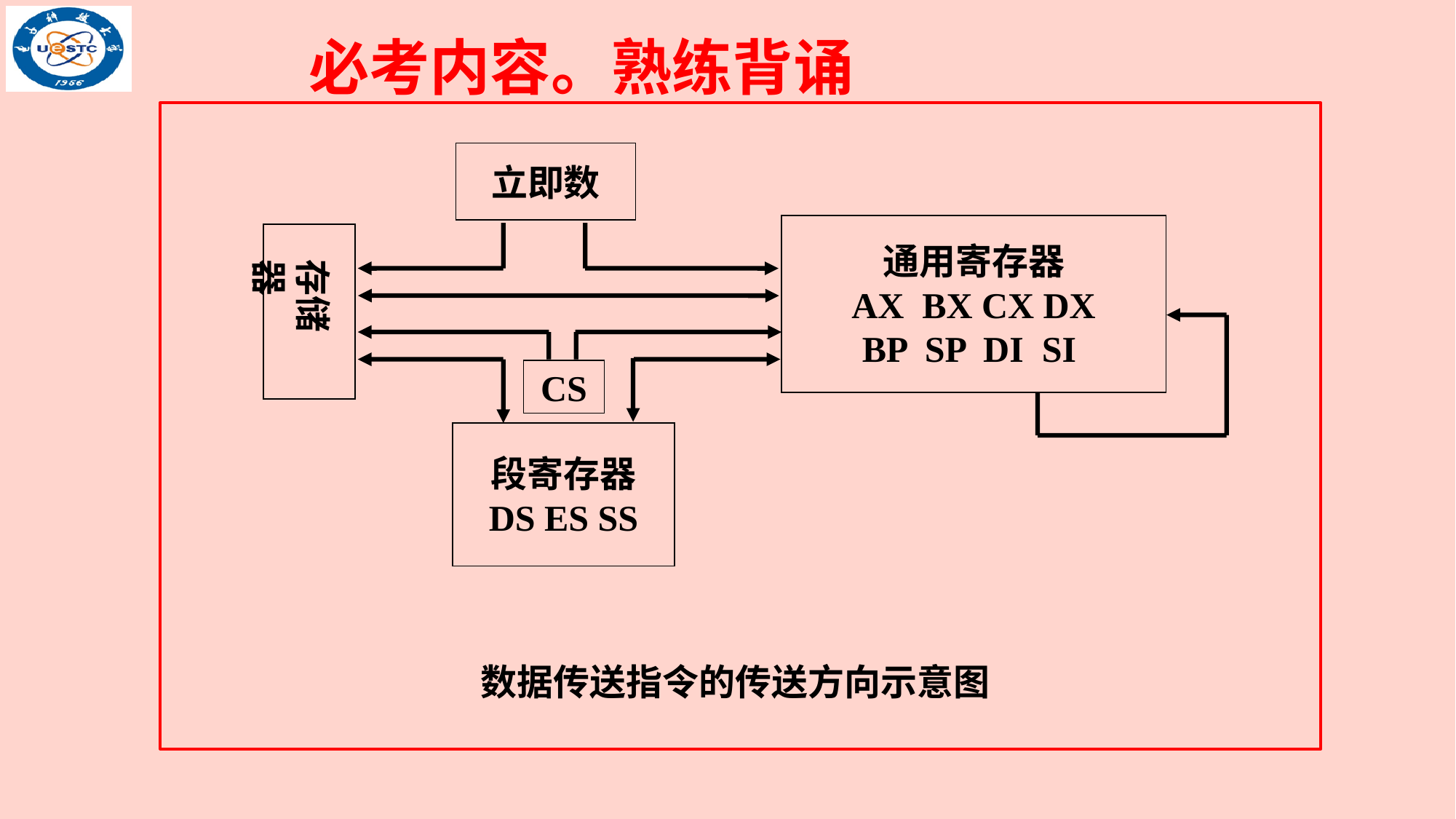

必考内容。熟练背诵

立即数
通用寄存器
AX  BX CX DX
BP  SP  DI  SI

存储器

CS

段寄存器
DS ES SS

数据传送指令的传送方向示意图